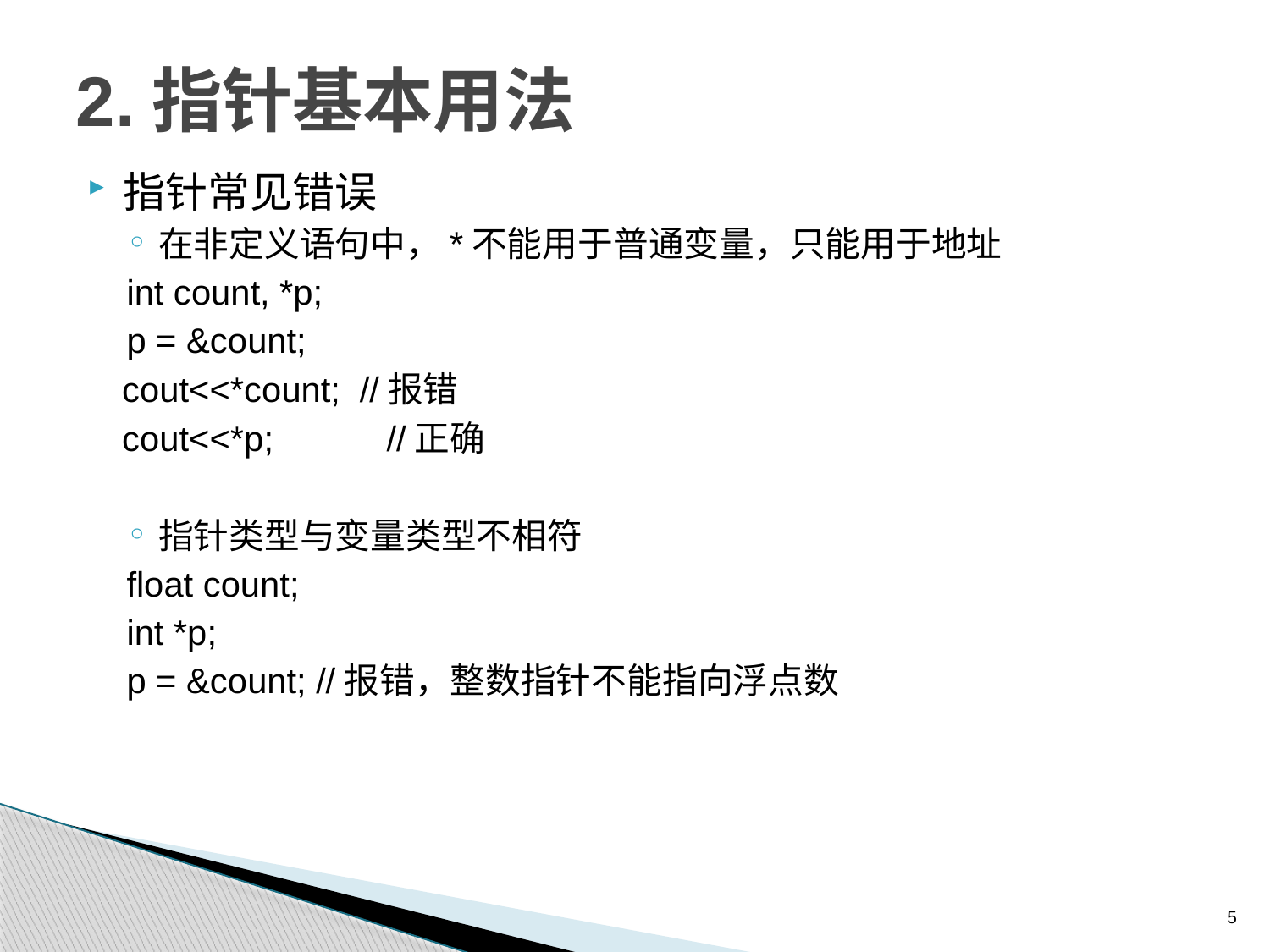

# 2.指针基本用法
指针常见错误
在非定义语句中，*不能用于普通变量，只能用于地址
int count, *p;
p = &count;
cout<<*count;  //报错
cout<<*p;	 //正确

指针类型与变量类型不相符
float count;
int *p;
p = &count; //报错，整数指针不能指向浮点数

5